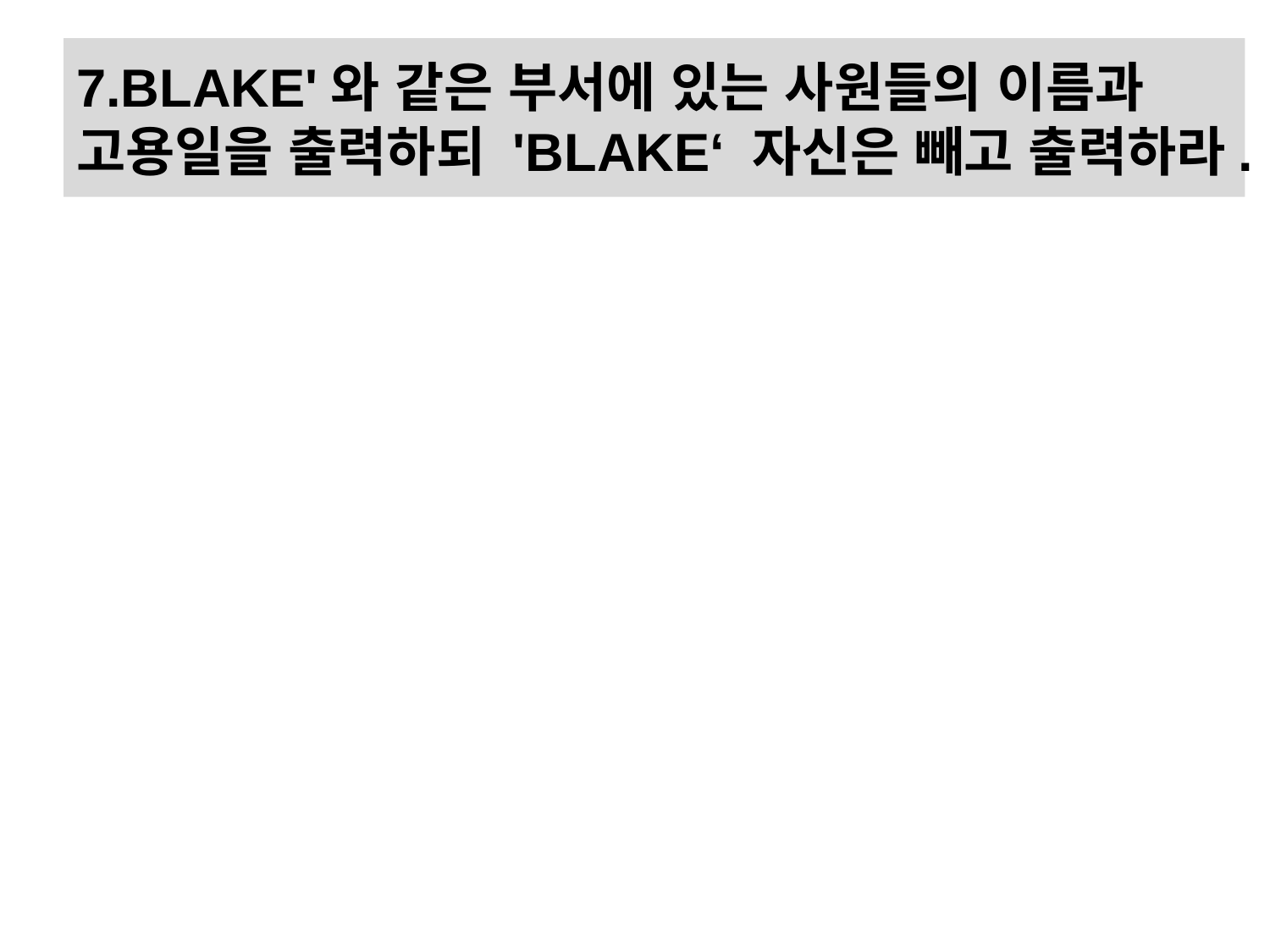

# 7.BLAKE'와 같은 부서에 있는 사원들의 이름과 고용일을 출력하되 'BLAKE‘ 자신은 빼고 출력하라.